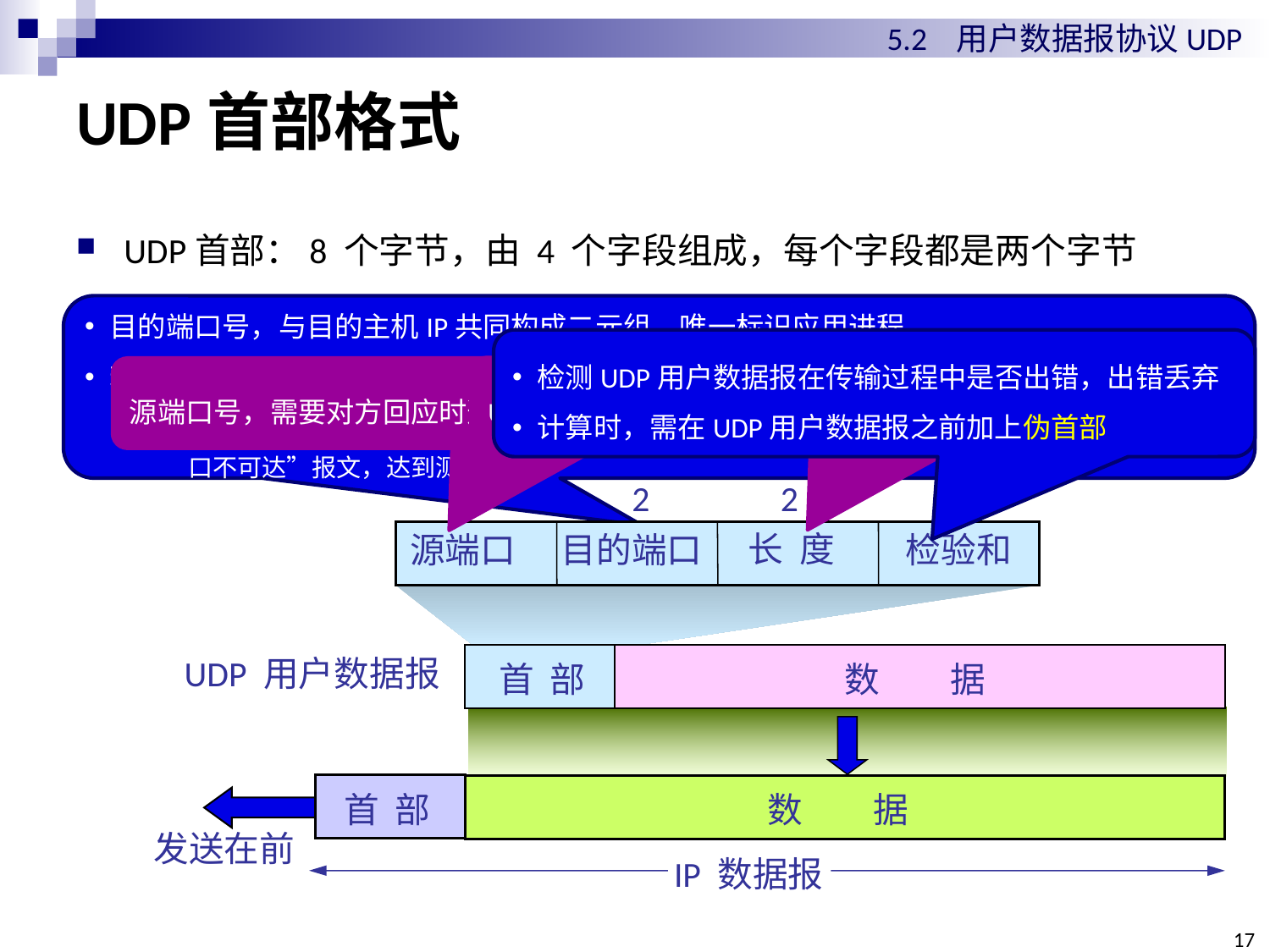

5.2   用户数据报协议UDP
# UDP首部格式
UDP首部：8 个字节，由 4 个字段组成，每个字段都是两个字节
目的端口号，与目的主机IP共同构成二元组，唯一标识应用进程
若接受方发现收到报文的目的端口不正确，则丢弃，通过ICMP发送端口不可达差错报文
Traceroute就是利用这一点，让发送的UDP数据报使用非法的UDP端口，使得目的主机返回“端口不可达”报文，达到测试目的
检测UDP用户数据报在传输过程中是否出错，出错丢弃
计算时，需在UDP用户数据报之前加上伪首部
UDP用户数据报长度，最小值8(仅含首部)
源端口号，需要对方回应时选用，否则全0
2
2
2
2
长  度
源端口
目的端口
检验和

UDP 用户数据报

首  部
数         据

首  部
数         据

IP 数据报

发送在前
17